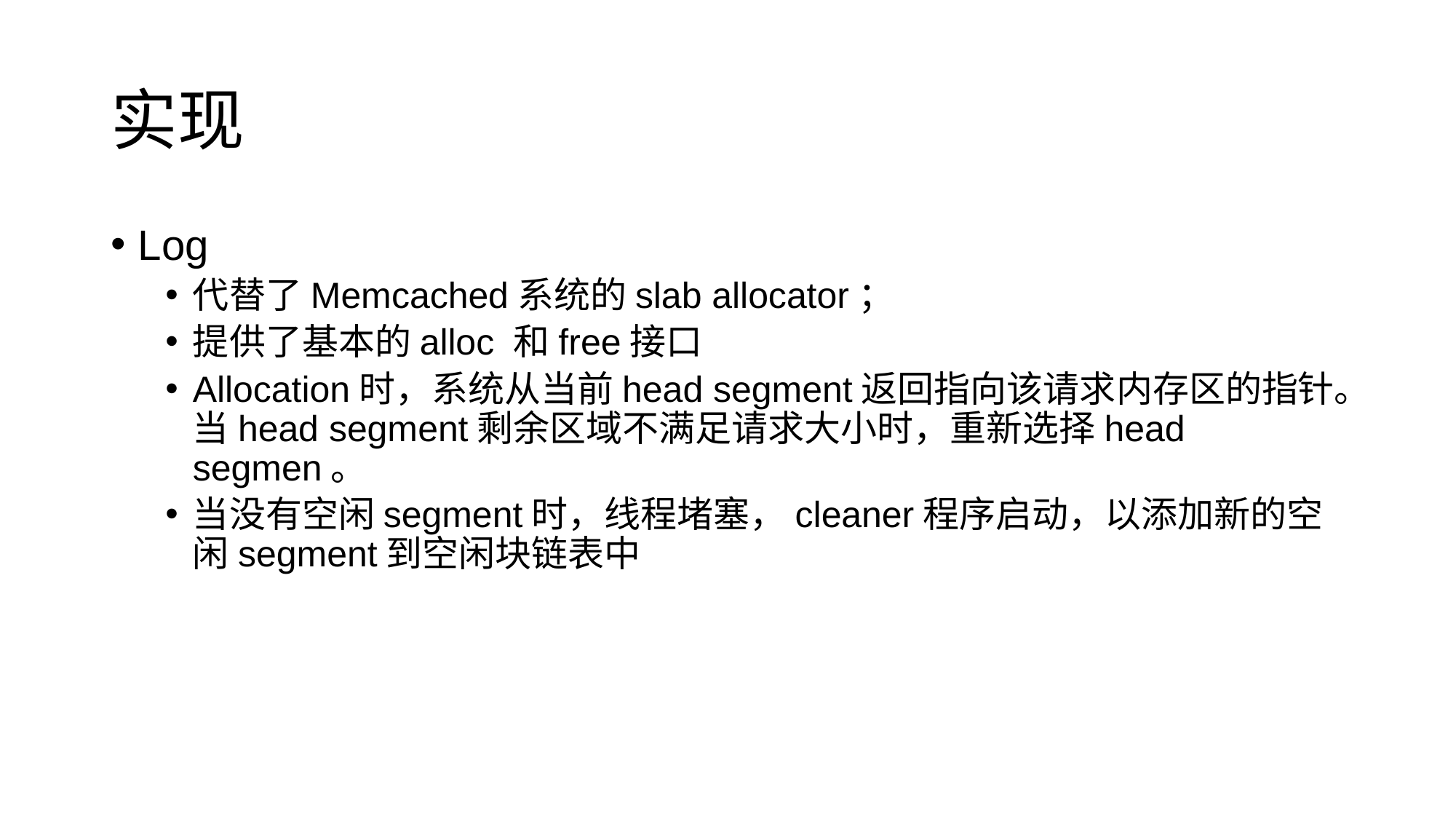

# 实现
Log
代替了Memcached系统的slab allocator；
提供了基本的alloc 和free接口
Allocation时，系统从当前head segment返回指向该请求内存区的指针。当head segment剩余区域不满足请求大小时，重新选择head segmen。
当没有空闲segment时，线程堵塞，cleaner程序启动，以添加新的空闲segment到空闲块链表中